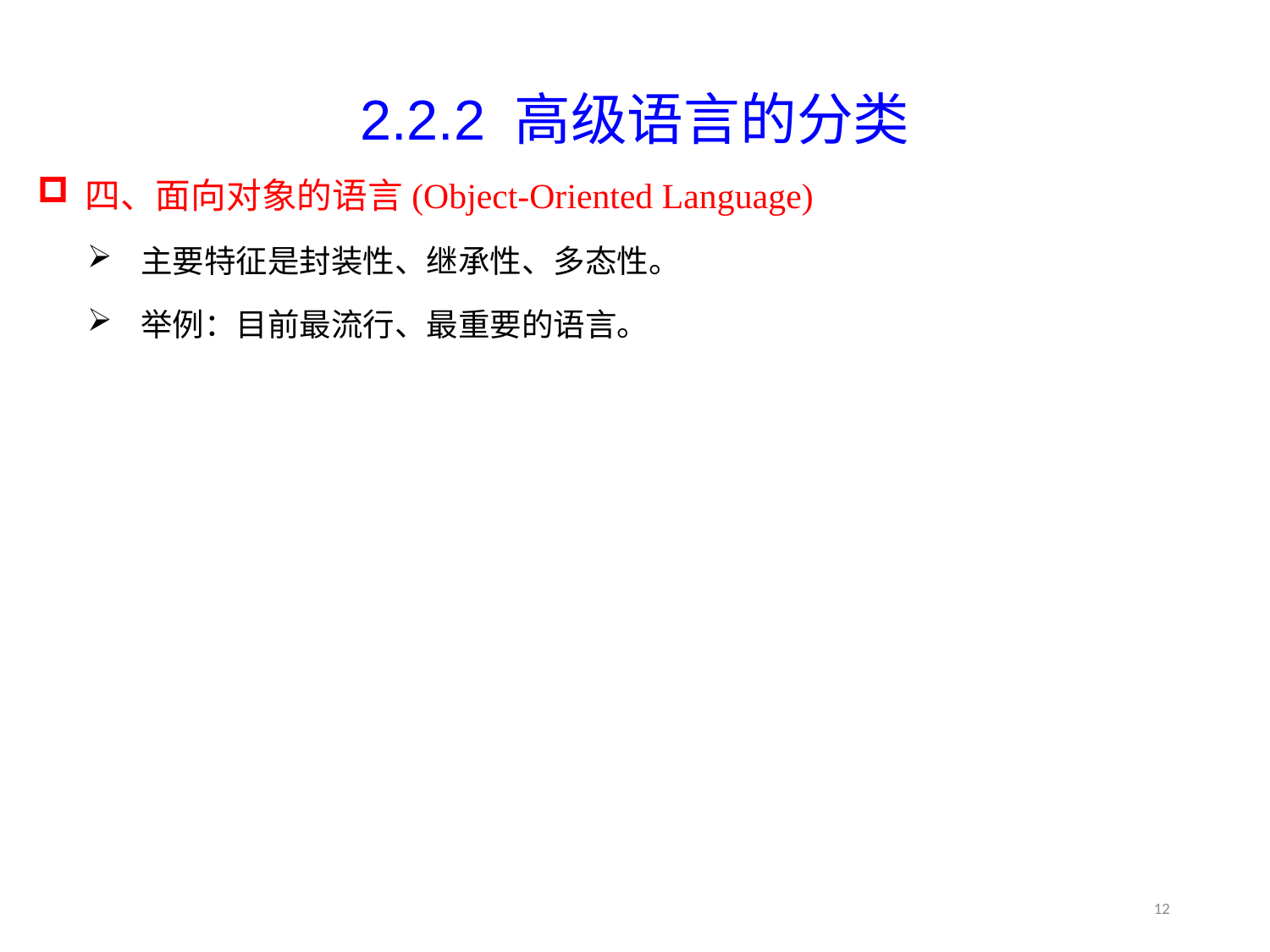

2.2 高级语言的一般特性
2.2.2 高级语言的分类
四、面向对象的语言(Object-Oriented Language)
主要特征是封装性、继承性、多态性。
举例：目前最流行、最重要的语言。
12